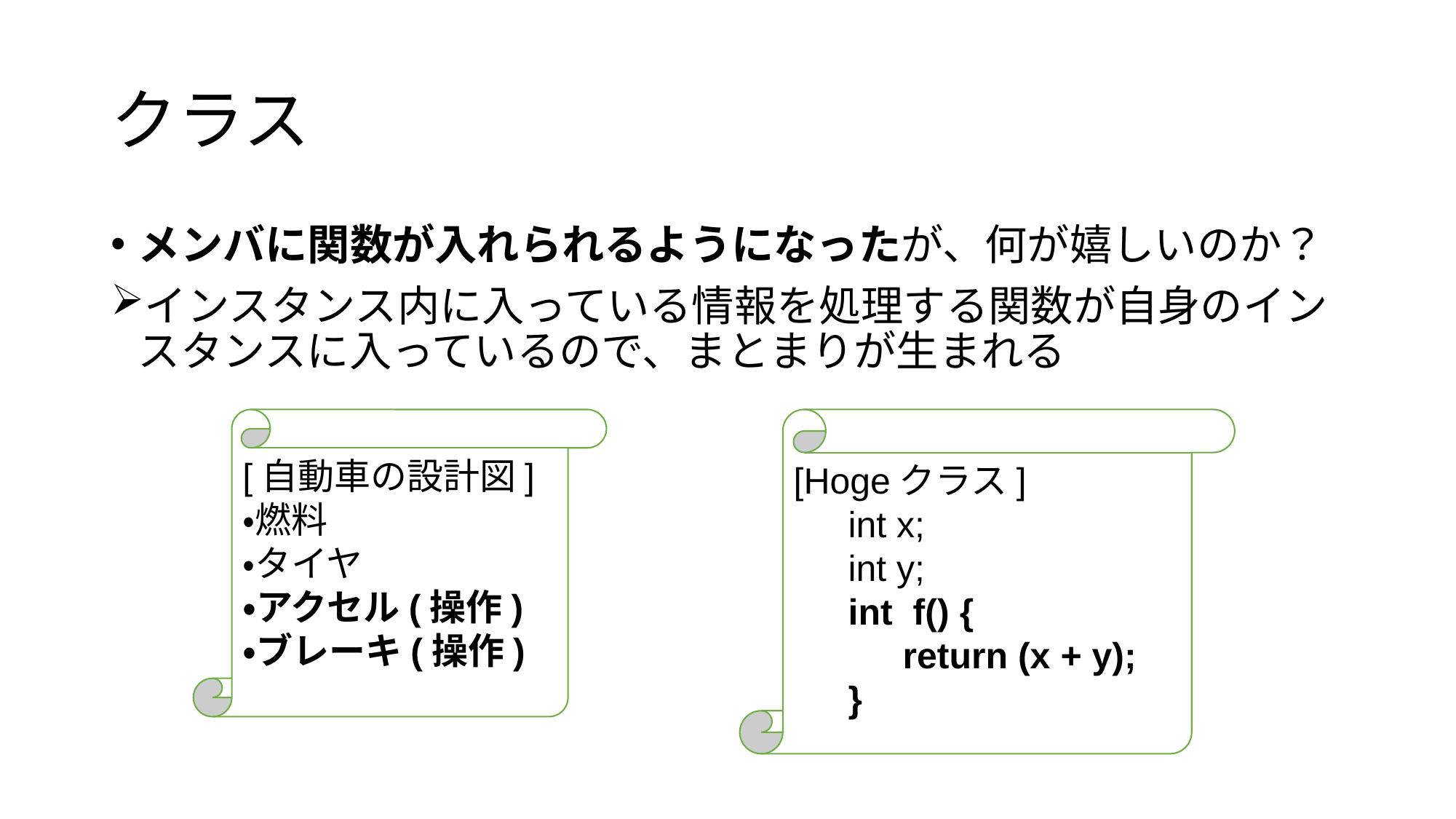

# クラス
メンバに関数が入れられるようになったが、何が嬉しいのか？
インスタンス内に入っている情報を処理する関数が自身のインスタンスに入っているので、まとまりが生まれる
[自動車の設計図]
・燃料
・タイヤ
・アクセル(操作)
・ブレーキ(操作)
[Hogeクラス]
int x;
int y;
int  f() {
return (x + y);
}